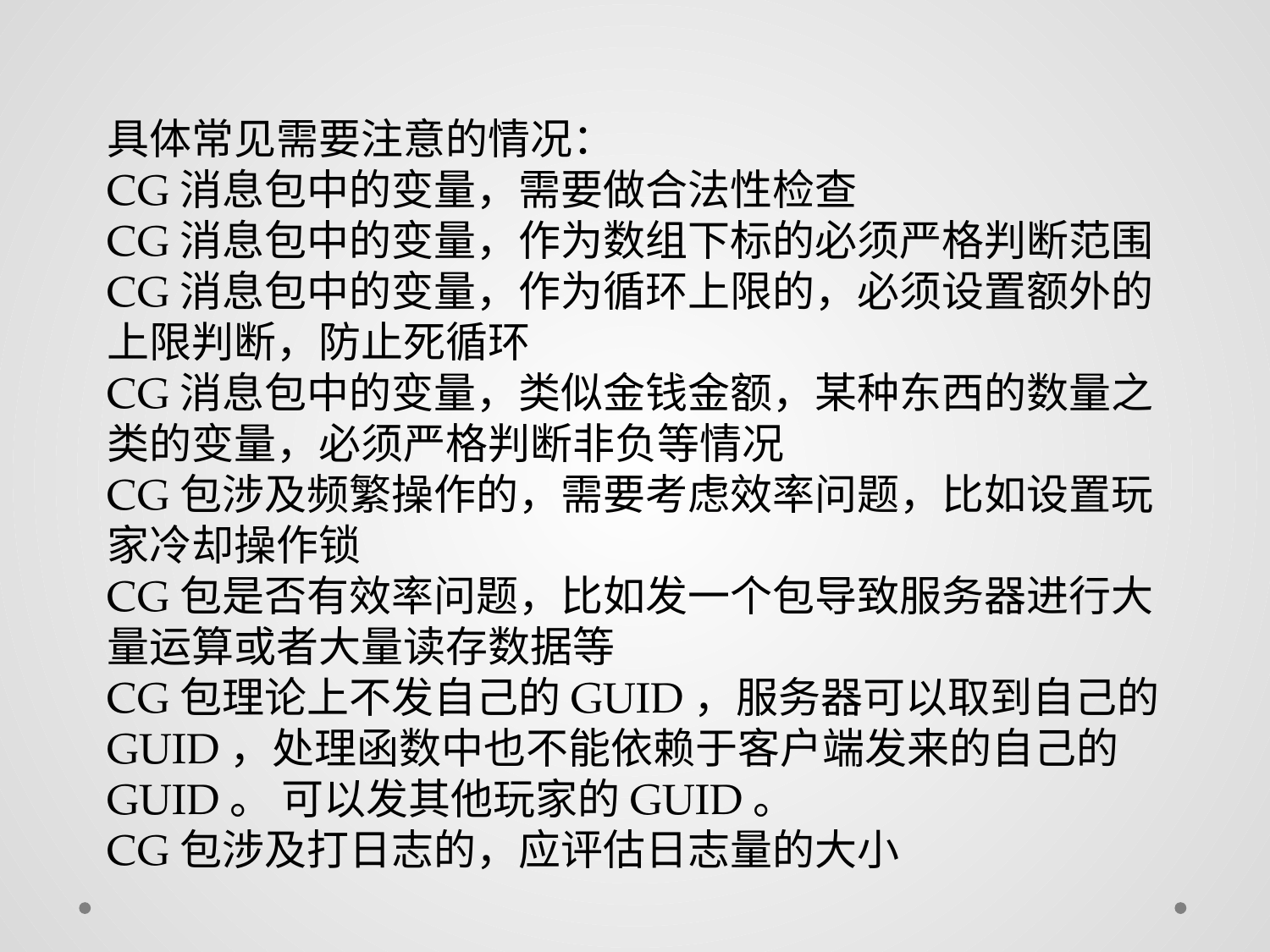

具体常见需要注意的情况：
CG消息包中的变量，需要做合法性检查
CG消息包中的变量，作为数组下标的必须严格判断范围
CG消息包中的变量，作为循环上限的，必须设置额外的上限判断，防止死循环
CG消息包中的变量，类似金钱金额，某种东西的数量之类的变量，必须严格判断非负等情况
CG包涉及频繁操作的，需要考虑效率问题，比如设置玩家冷却操作锁
CG包是否有效率问题，比如发一个包导致服务器进行大量运算或者大量读存数据等
CG包理论上不发自己的GUID，服务器可以取到自己的GUID，处理函数中也不能依赖于客户端发来的自己的GUID。 可以发其他玩家的GUID。
CG包涉及打日志的，应评估日志量的大小